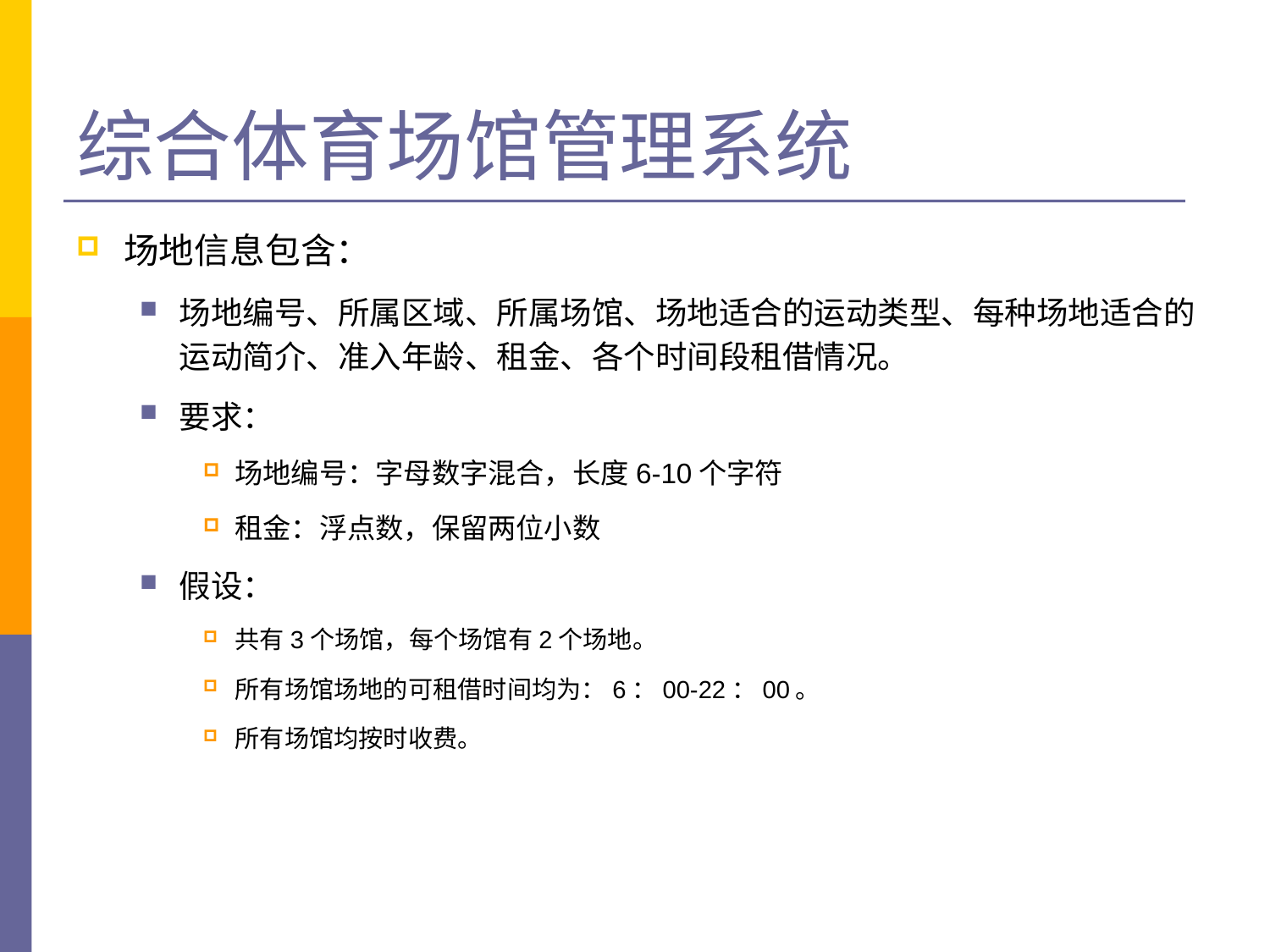

# 综合体育场馆管理系统
场地信息包含：
场地编号、所属区域、所属场馆、场地适合的运动类型、每种场地适合的运动简介、准入年龄、租金、各个时间段租借情况。
要求：
场地编号：字母数字混合，长度6-10个字符
租金：浮点数，保留两位小数
假设：
共有3个场馆，每个场馆有2个场地。
所有场馆场地的可租借时间均为：6：00-22：00。
所有场馆均按时收费。